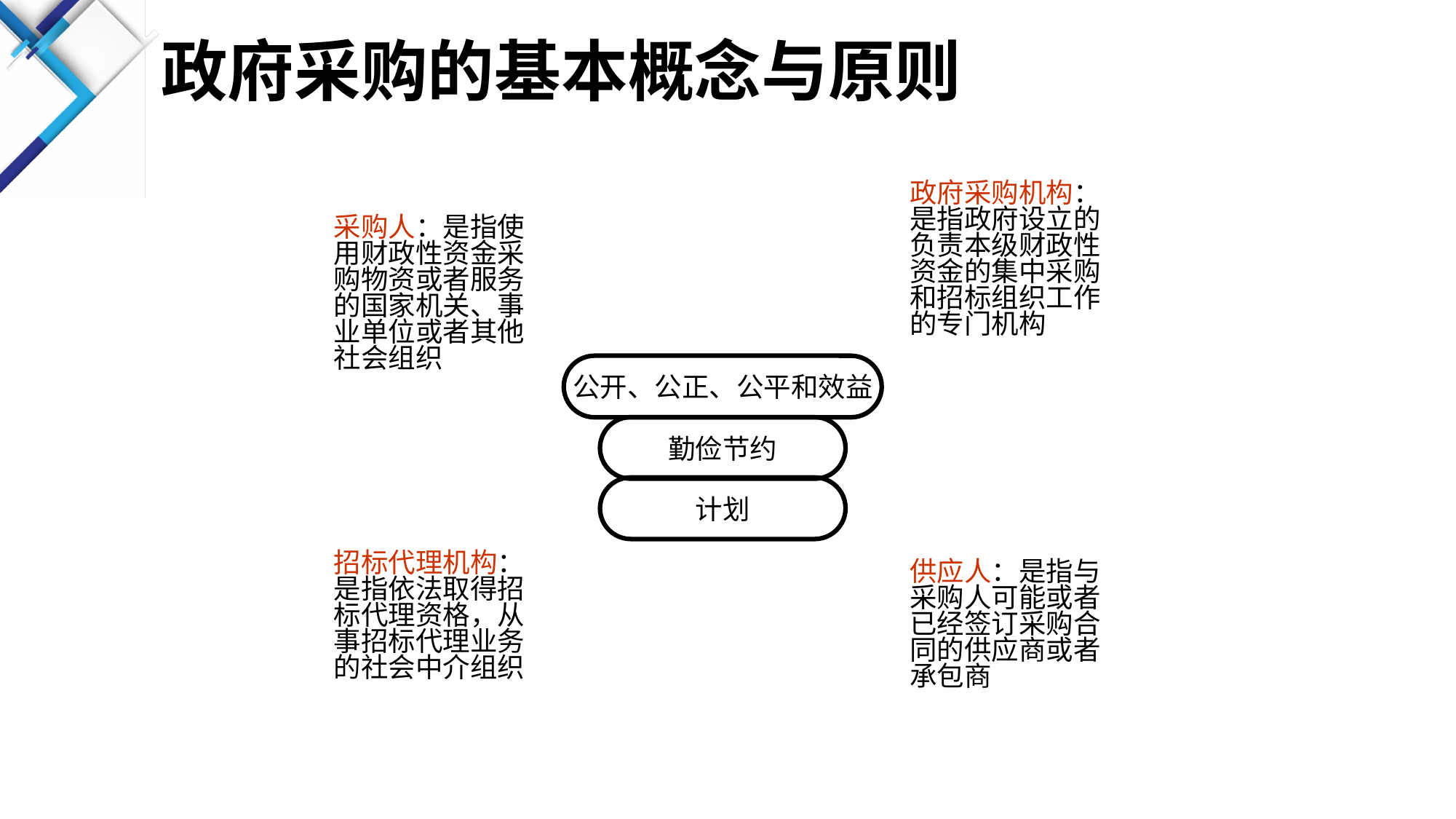

# 政府采购的基本概念与原则
政府采购机构：是指政府设立的负责本级财政性资金的集中采购和招标组织工作的专门机构

采购人：是指使用财政性资金采购物资或者服务的国家机关、事业单位或者其他社会组织
公开、公正、公平和效益
勤俭节约
计划

招标代理机构：是指依法取得招标代理资格，从事招标代理业务的社会中介组织
供应人：是指与采购人可能或者已经签订采购合同的供应商或者承包商